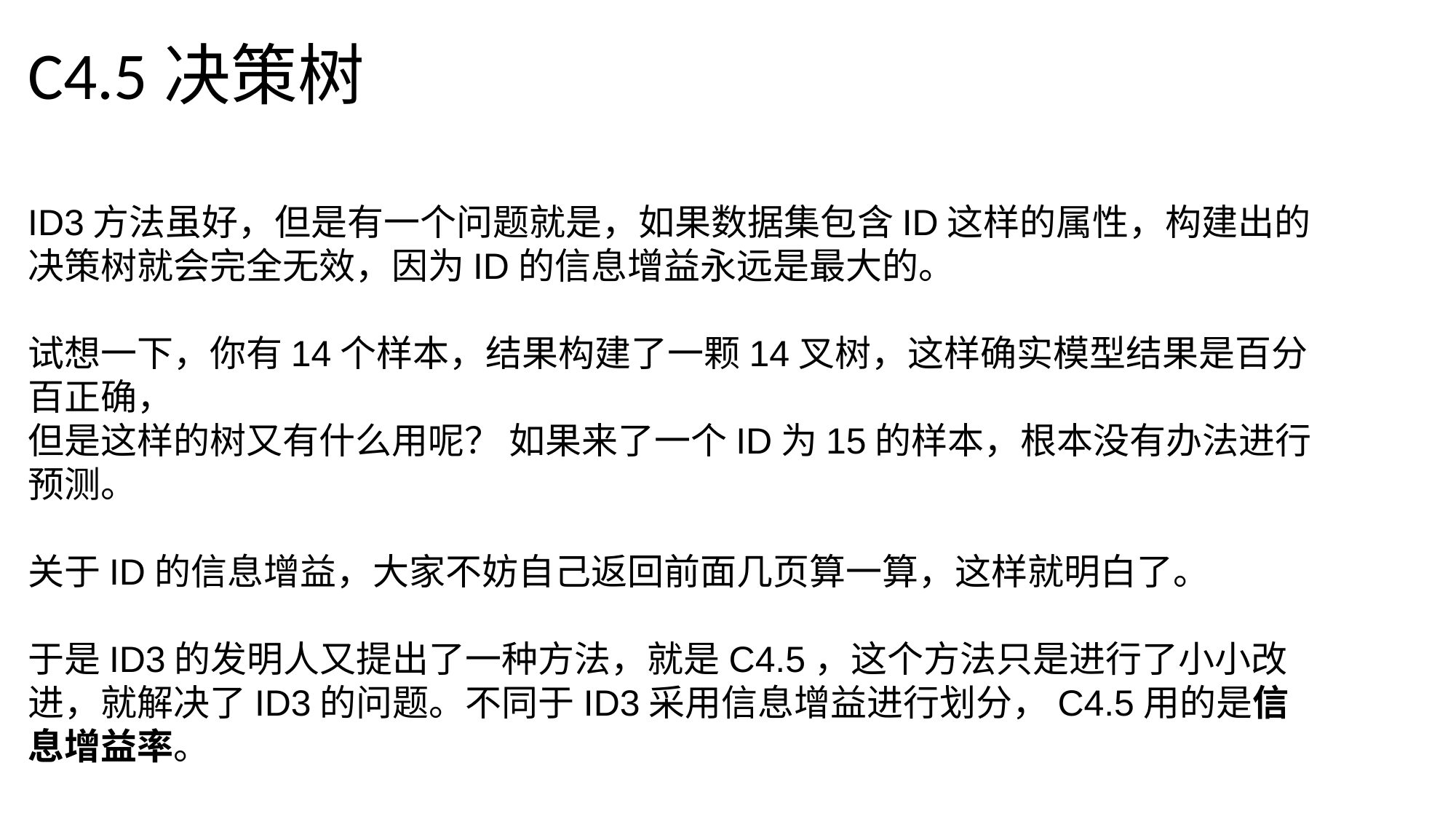

# C4.5决策树
ID3方法虽好，但是有一个问题就是，如果数据集包含ID这样的属性，构建出的决策树就会完全无效，因为ID的信息增益永远是最大的。

试想一下，你有14个样本，结果构建了一颗14叉树，这样确实模型结果是百分百正确，
但是这样的树又有什么用呢？ 如果来了一个ID为15的样本，根本没有办法进行预测。

关于ID的信息增益，大家不妨自己返回前面几页算一算，这样就明白了。

于是ID3的发明人又提出了一种方法，就是C4.5，这个方法只是进行了小小改进，就解决了ID3的问题。不同于ID3采用信息增益进行划分，C4.5用的是信息增益率。